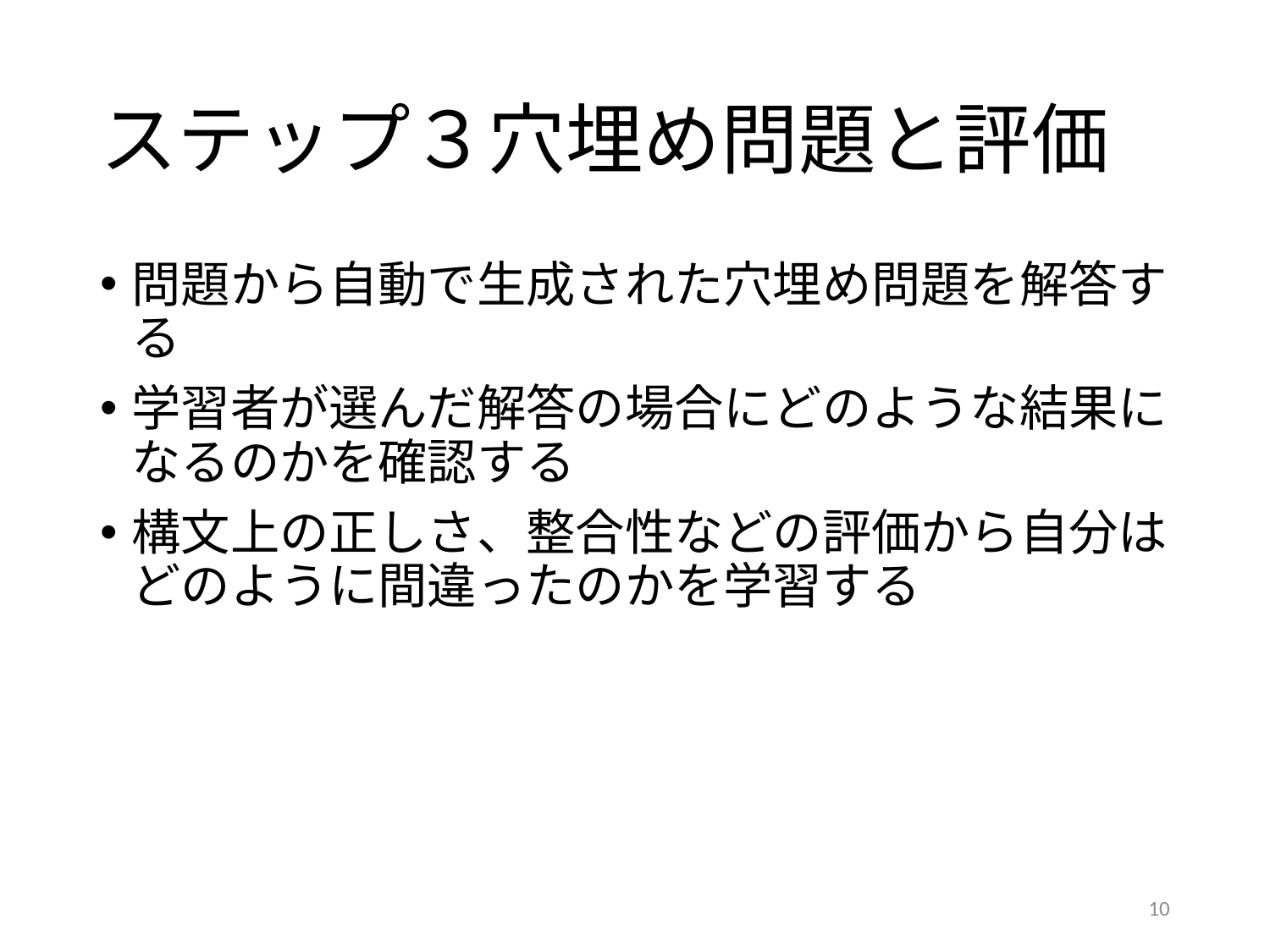

# ステップ３穴埋め問題と評価
問題から自動で生成された穴埋め問題を解答する
学習者が選んだ解答の場合にどのような結果になるのかを確認する
構文上の正しさ、整合性などの評価から自分はどのように間違ったのかを学習する

10